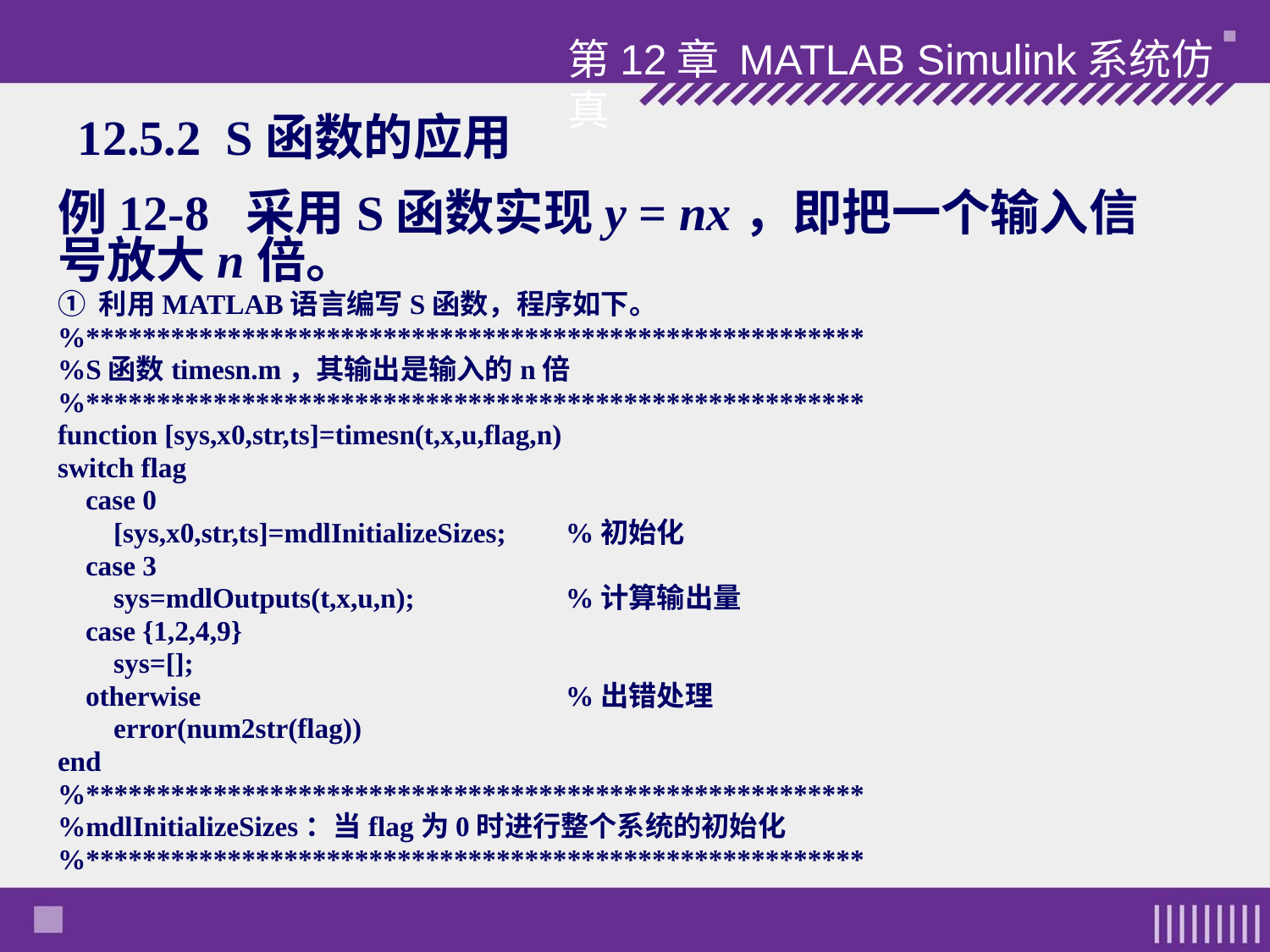

第12章 MATLAB Simulink系统仿真
# 12.5.2  S函数的应用
例12-8  采用S函数实现y = nx，即把一个输入信号放大n倍。
① 利用MATLAB语言编写S函数，程序如下。
%*******************************************************
%S函数timesn.m，其输出是输入的n倍
%*******************************************************
function [sys,x0,str,ts]=timesn(t,x,u,flag,n)
switch flag
    case 0
        [sys,x0,str,ts]=mdlInitializeSizes; 	%初始化
    case 3
        sys=mdlOutputs(t,x,u,n);             	%计算输出量
    case {1,2,4,9}
        sys=[];
    otherwise                                   	%出错处理
        error(num2str(flag))
end
%*******************************************************
%mdlInitializeSizes：当flag为0时进行整个系统的初始化
%*******************************************************